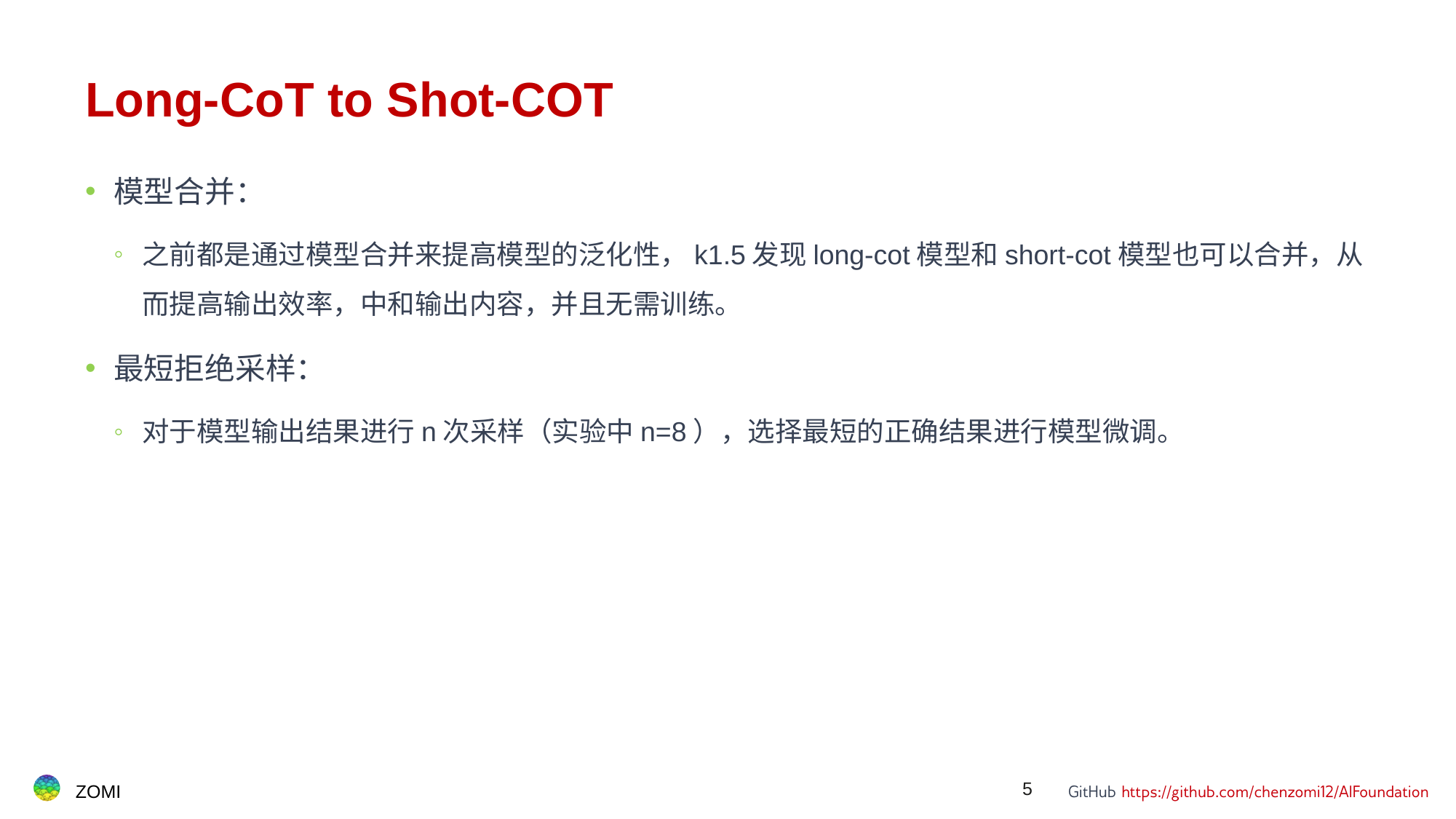

# Long-CoT to Shot-COT
模型合并：
之前都是通过模型合并来提高模型的泛化性，k1.5发现long-cot模型和short-cot模型也可以合并，从而提高输出效率，中和输出内容，并且无需训练。
最短拒绝采样：
对于模型输出结果进行n次采样（实验中n=8），选择最短的正确结果进行模型微调。